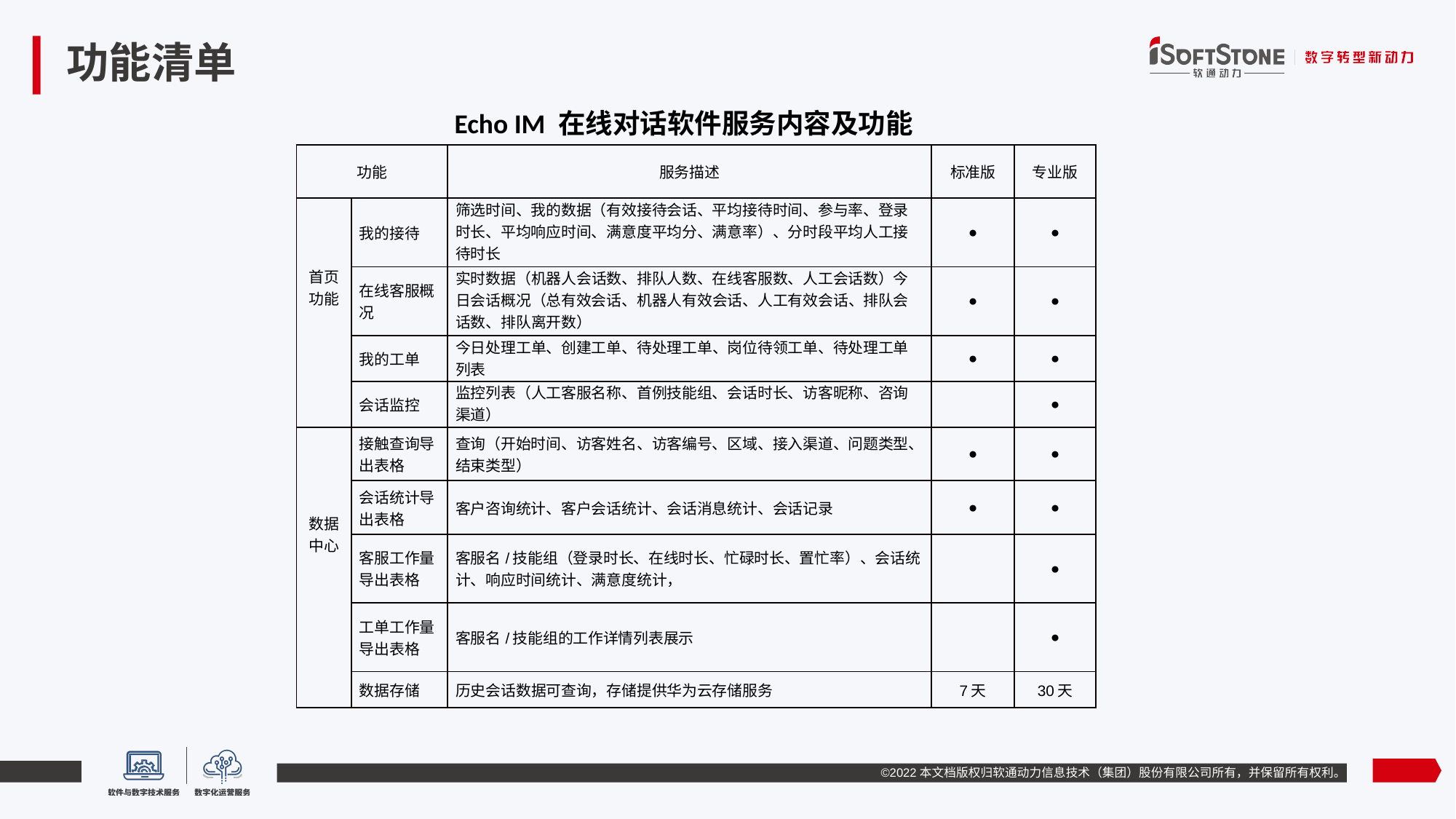

# 功能清单
Echo IM 在线对话软件服务内容及功能
| 功能 |  | 服务描述 | 标准版 | 专业版 |
| --- | --- | --- | --- | --- |
| 首页功能 | 我的接待 | 筛选时间、我的数据（有效接待会话、平均接待时间、参与率、登录时长、平均响应时间、满意度平均分、满意率）、分时段平均人工接待时长 | ● | ● |
|  | 在线客服概况 | 实时数据（机器人会话数、排队人数、在线客服数、人工会话数）今日会话概况（总有效会话、机器人有效会话、人工有效会话、排队会话数、排队离开数） | ● | ● |
|  | 我的工单 | 今日处理工单、创建工单、待处理工单、岗位待领工单、待处理工单列表 | ● | ● |
|  | 会话监控 | 监控列表（人工客服名称、首例技能组、会话时长、访客昵称、咨询渠道） |  | ● |
| 数据中心 | 接触查询导出表格 | 查询（开始时间、访客姓名、访客编号、区域、接入渠道、问题类型、结束类型） | ● | ● |
|  | 会话统计导出表格 | 客户咨询统计、客户会话统计、会话消息统计、会话记录 | ● | ● |
|  | 客服工作量导出表格 | 客服名/技能组（登录时长、在线时长、忙碌时长、置忙率）、会话统计、响应时间统计、满意度统计， |  | ● |
|  | 工单工作量导出表格 | 客服名/技能组的工作详情列表展示 |  | ● |
|  | 数据存储 | 历史会话数据可查询，存储提供华为云存储服务 | 7天 | 30天 |
3